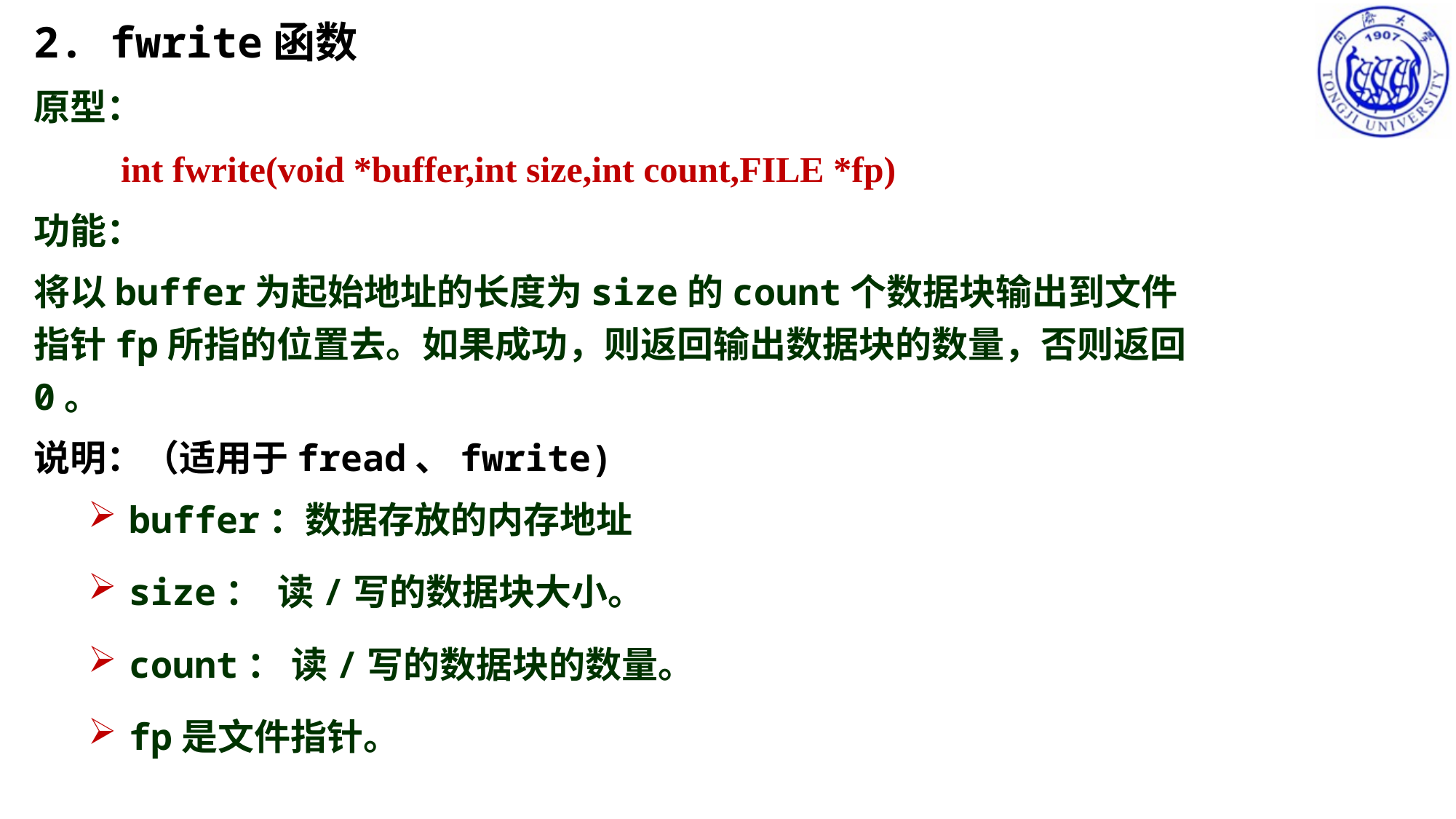

2. fwrite函数
原型：
    int fwrite(void *buffer,int size,int count,FILE *fp)
功能：
将以buffer为起始地址的长度为size的count个数据块输出到文件指针fp所指的位置去。如果成功，则返回输出数据块的数量，否则返回0。
说明：（适用于fread、fwrite)
buffer：数据存放的内存地址
size：  读/写的数据块大小。
count： 读/写的数据块的数量。
fp是文件指针。